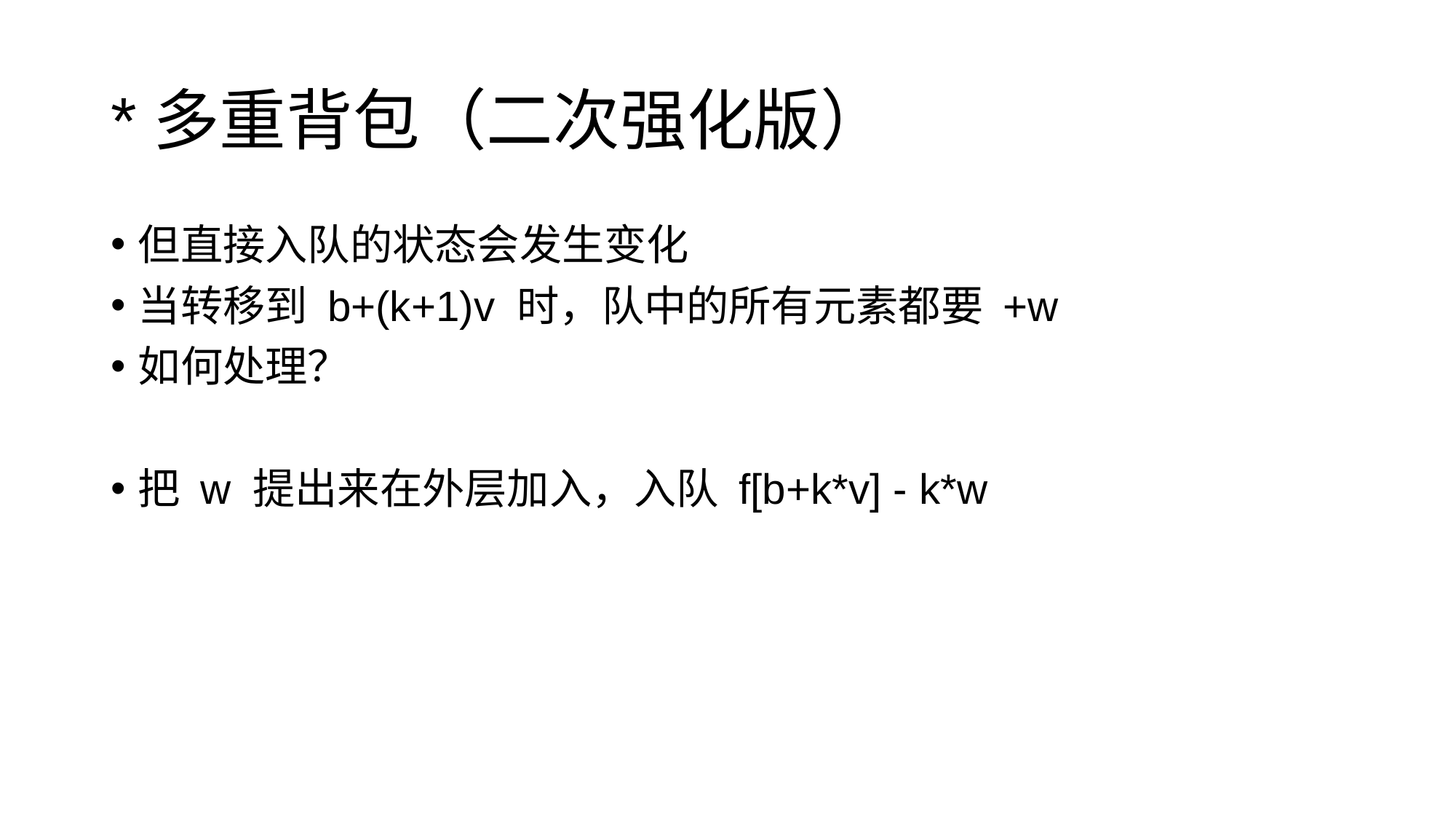

# *多重背包（二次强化版）
但直接入队的状态会发生变化
当转移到 b+(k+1)v 时，队中的所有元素都要 +w
如何处理？

把 w 提出来在外层加入，入队 f[b+k*v] - k*w